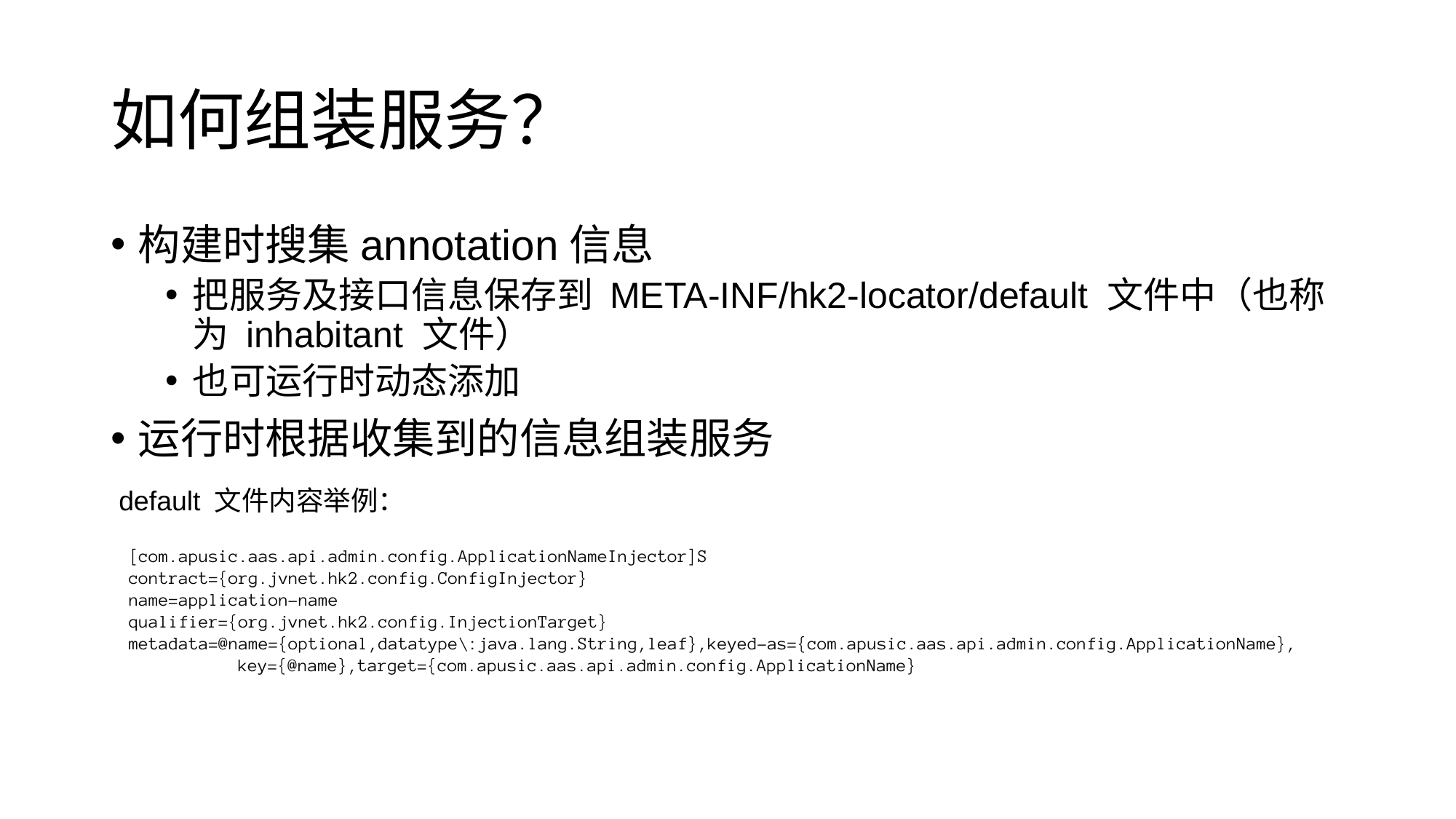

# 如何组装服务？
构建时搜集annotation信息
把服务及接口信息保存到 META-INF/hk2-locator/default 文件中（也称为 inhabitant 文件）
也可运行时动态添加
运行时根据收集到的信息组装服务
default 文件内容举例：
[com.apusic.aas.api.admin.config.ApplicationNameInjector]S
contract={org.jvnet.hk2.config.ConfigInjector}
name=application-name
qualifier={org.jvnet.hk2.config.InjectionTarget}
metadata=@name={optional,datatype\:java.lang.String,leaf},keyed-as={com.apusic.aas.api.admin.config.ApplicationName},
	key={@name},target={com.apusic.aas.api.admin.config.ApplicationName}